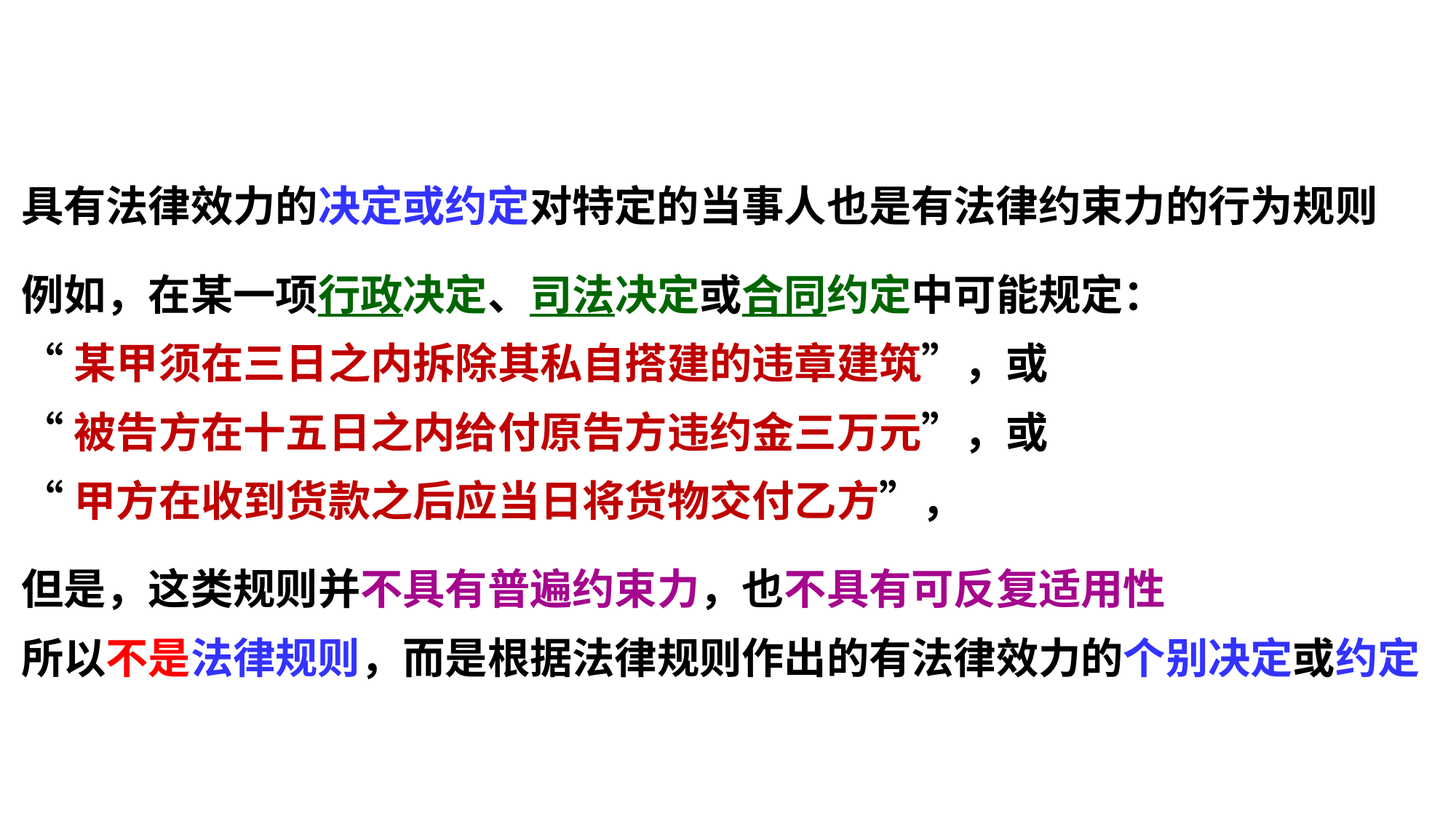

具有法律效力的决定或约定对特定的当事人也是有法律约束力的行为规则

例如，在某一项行政决定、司法决定或合同约定中可能规定：
“某甲须在三日之内拆除其私自搭建的违章建筑”，或
“被告方在十五日之内给付原告方违约金三万元”，或
“甲方在收到货款之后应当日将货物交付乙方”，

但是，这类规则并不具有普遍约束力，也不具有可反复适用性
所以不是法律规则，而是根据法律规则作出的有法律效力的个别决定或约定